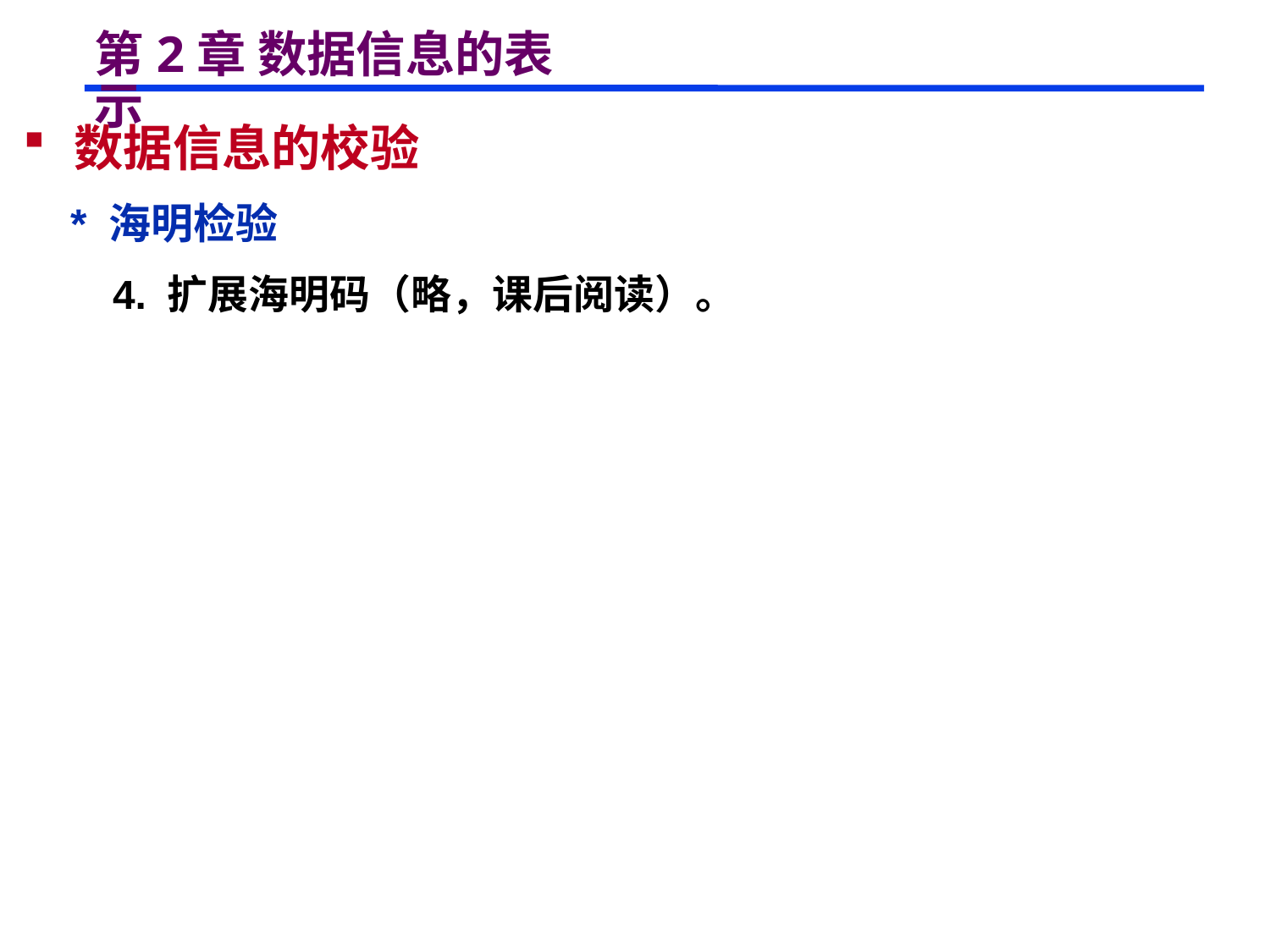

# 第2章 数据信息的表示
 数据信息的校验
    * 海明检验
        4. 扩展海明码（略，课后阅读）。